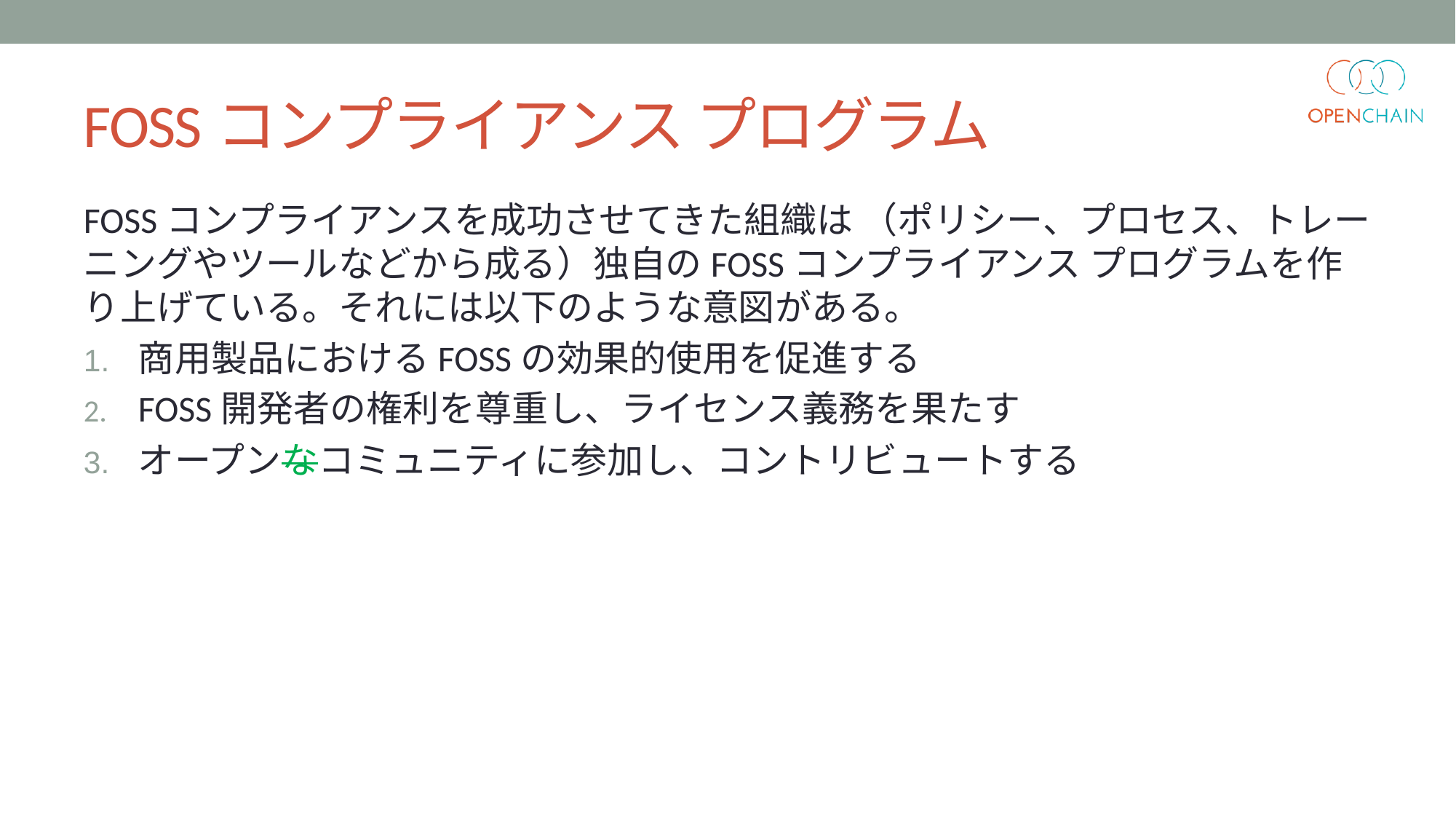

# FOSSコンプライアンス プログラム
FOSSコンプライアンスを成功させてきた組織は （ポリシー、プロセス、トレーニングやツールなどから成る）独自のFOSSコンプライアンス プログラムを作り上げている。それには以下のような意図がある。
商用製品におけるFOSSの効果的使用を促進する
FOSS開発者の権利を尊重し、ライセンス義務を果たす
オープンなコミュニティに参加し、コントリビュートする